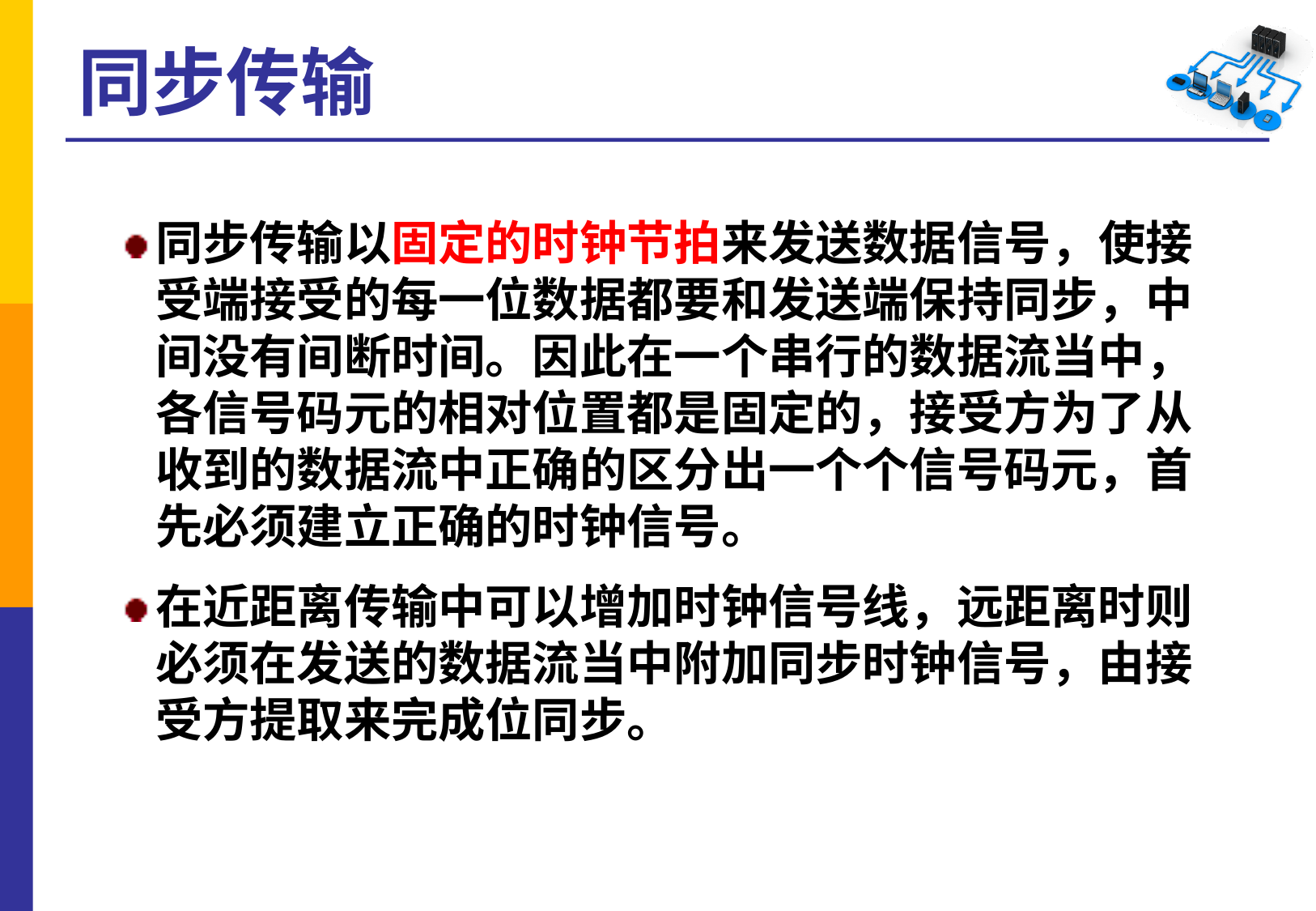

# 同步传输
同步传输以固定的时钟节拍来发送数据信号，使接受端接受的每一位数据都要和发送端保持同步，中间没有间断时间。因此在一个串行的数据流当中，各信号码元的相对位置都是固定的，接受方为了从收到的数据流中正确的区分出一个个信号码元，首先必须建立正确的时钟信号。
在近距离传输中可以增加时钟信号线，远距离时则必须在发送的数据流当中附加同步时钟信号，由接受方提取来完成位同步。